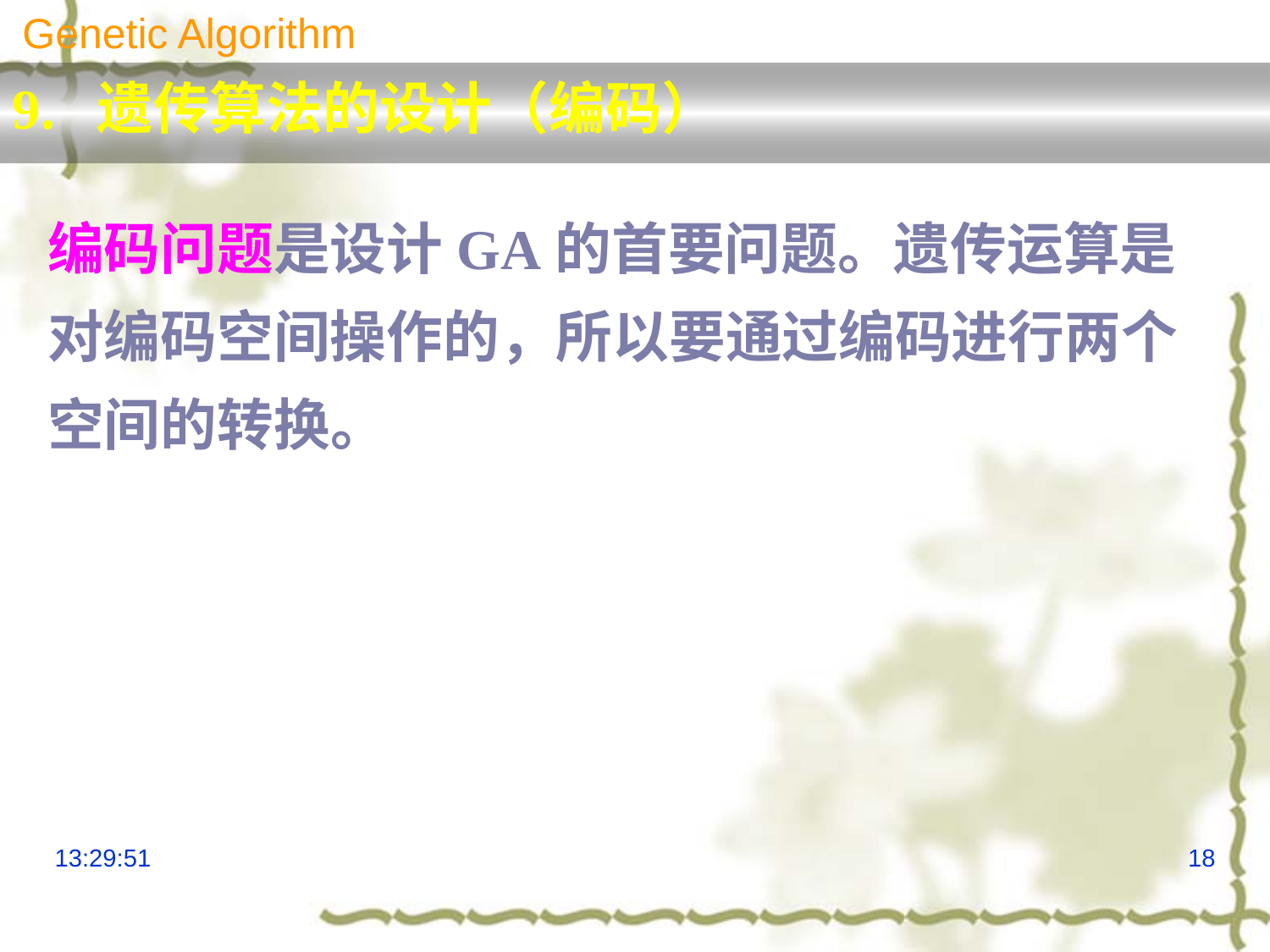

Genetic Algorithm
9.  遗传算法的设计（编码）
编码问题是设计GA的首要问题。遗传运算是对编码空间操作的，所以要通过编码进行两个空间的转换。

13:29:51
18